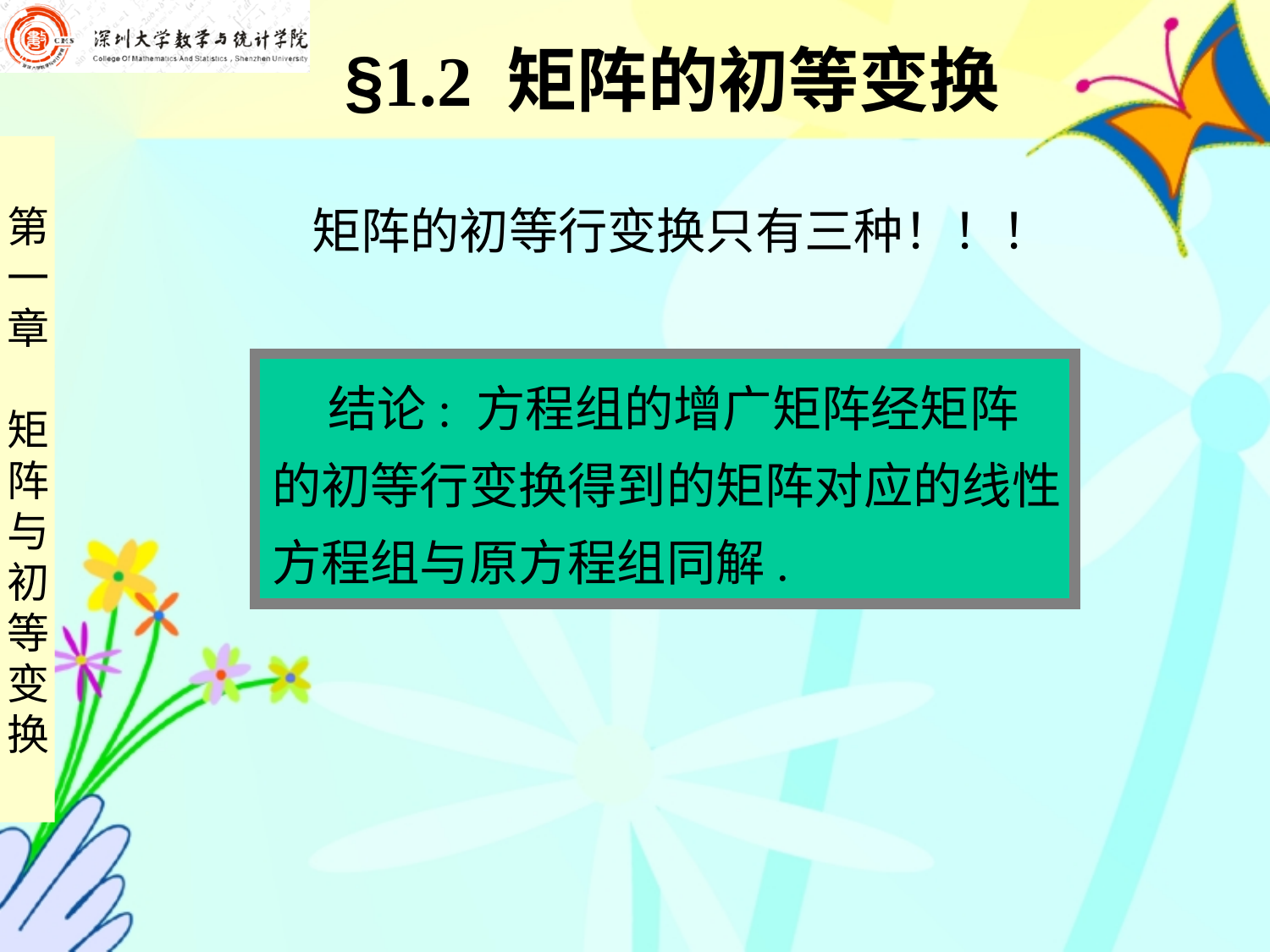

§1.2 矩阵的初等变换
矩阵的初等行变换只有三种！！！

    结论: 方程组的增广矩阵经矩阵
的初等行变换得到的矩阵对应的线性
方程组与原方程组同解.